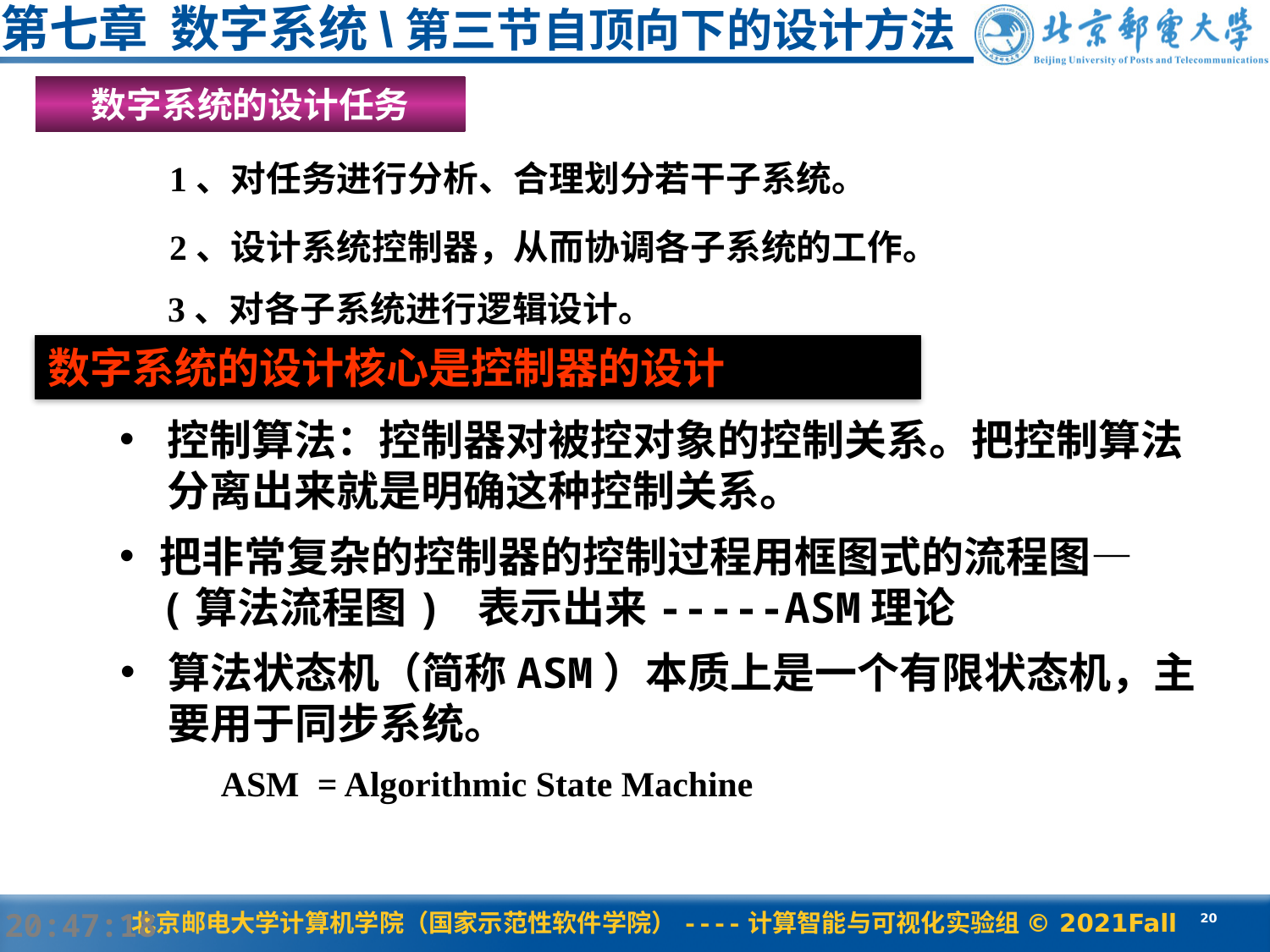

# 第七章  数字系统\第三节自顶向下的设计方法
数字系统的设计任务
1、对任务进行分析、合理划分若干子系统。
2、设计系统控制器，从而协调各子系统的工作。
3、对各子系统进行逻辑设计。
数字系统的设计核心是控制器的设计
控制算法：控制器对被控对象的控制关系。把控制算法分离出来就是明确这种控制关系。
把非常复杂的控制器的控制过程用框图式的流程图—(算法流程图) 表示出来-----ASM理论
算法状态机（简称ASM）本质上是一个有限状态机，主要用于同步系统。
ASM  = Algorithmic State Machine